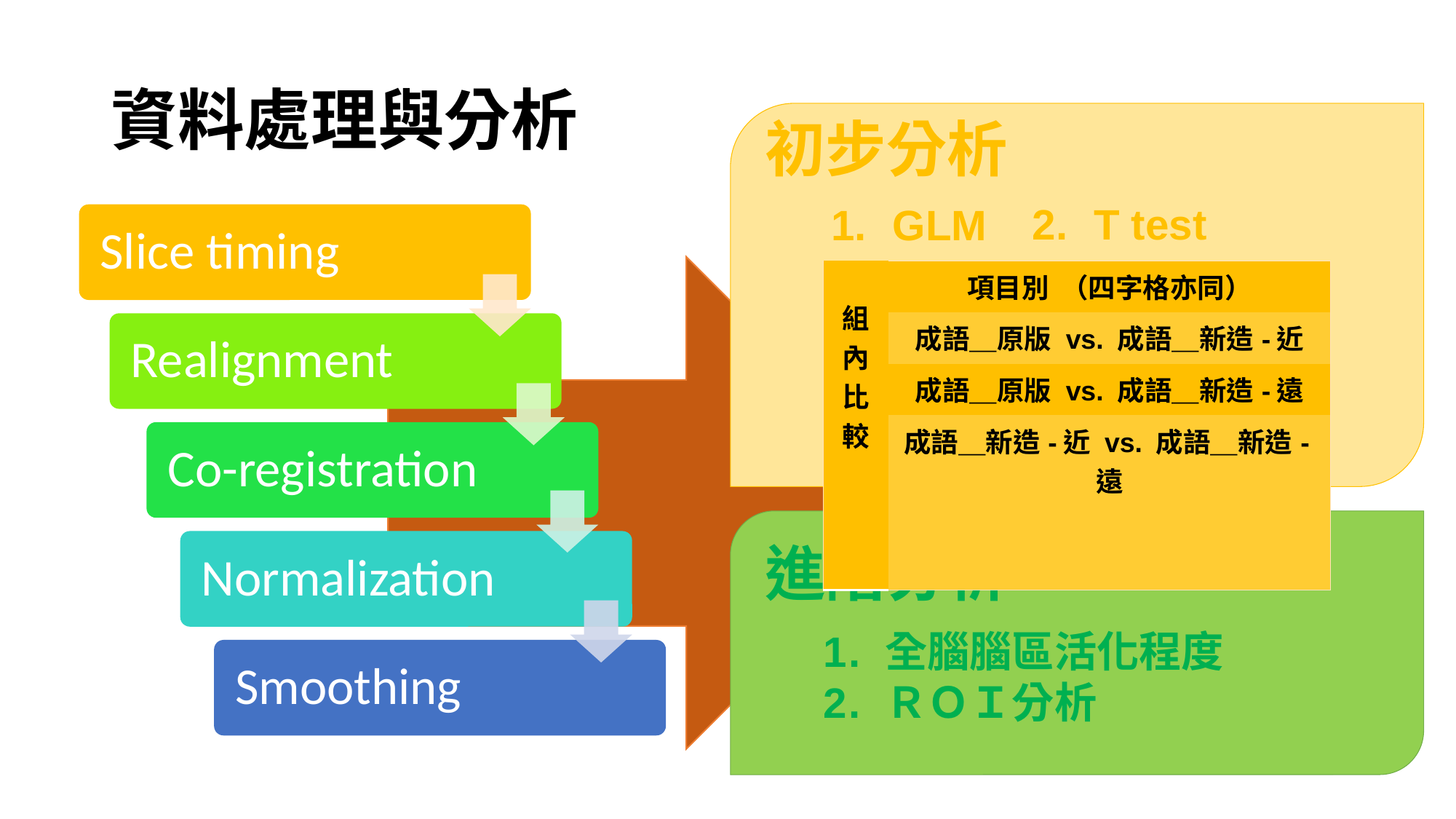

# 資料處理與分析

初步分析
T test
GLM
Slice timing
Realignment
Co-registration
Normalization
Smoothing

| 組內 比較 | 項目別 （四字格亦同） |
| --- | --- |
|  | 成語＿原版 vs. 成語＿新造-近 |
|  | 成語＿原版 vs. 成語＿新造-遠 |
|  | 成語＿新造-近 vs. 成語＿新造-遠 |

進階分析
全腦腦區活化程度
ＲＯＩ分析